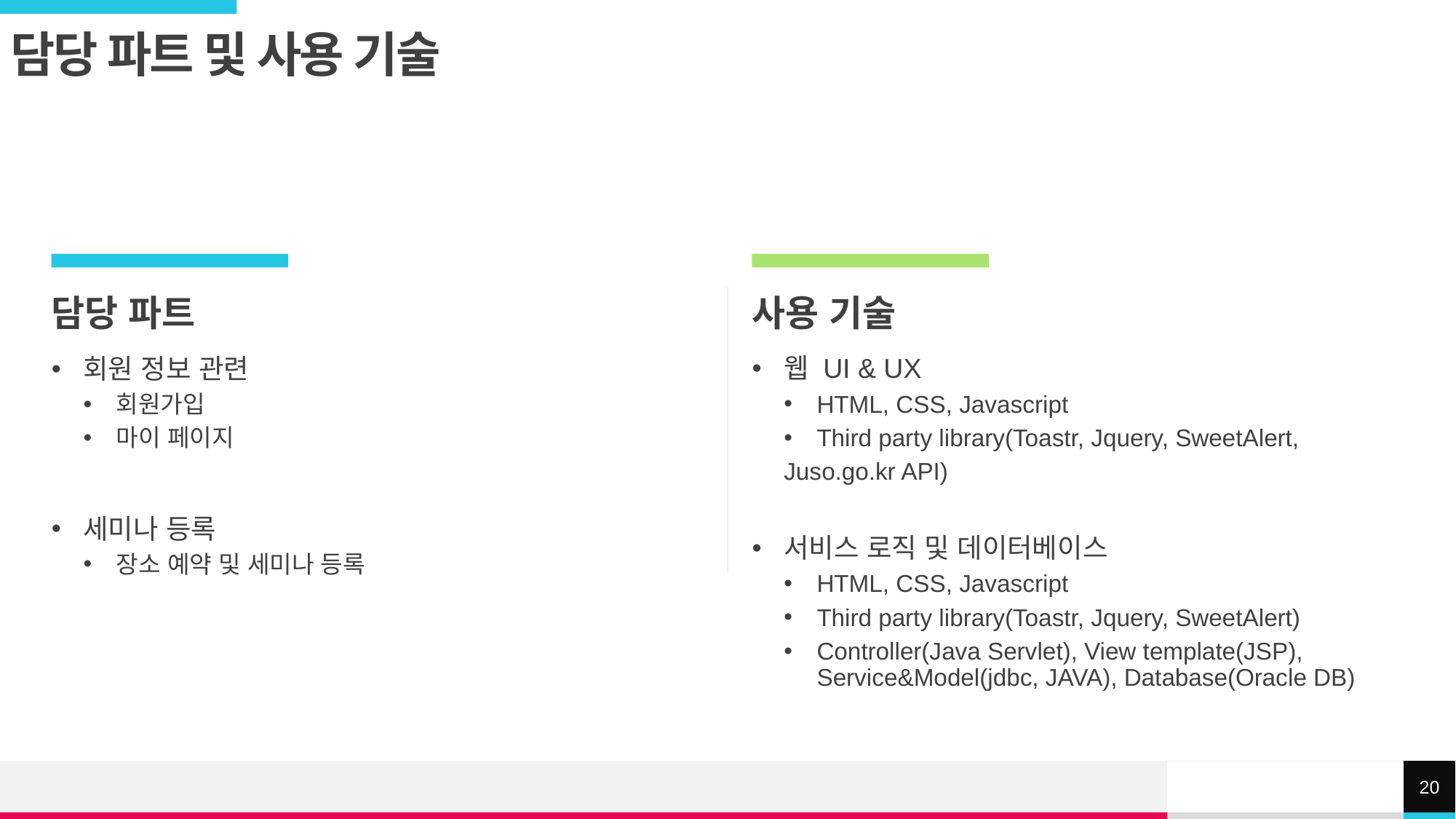

# 담당 파트 및 사용 기술

담당 파트
사용 기술
웹 UI & UX
HTML, CSS, Javascript
Third party library(Toastr, Jquery, SweetAlert,
Juso.go.kr API)

서비스 로직 및 데이터베이스
HTML, CSS, Javascript
Third party library(Toastr, Jquery, SweetAlert)
Controller(Java Servlet), View template(JSP), Service&Model(jdbc, JAVA), Database(Oracle DB)

회원 정보 관련
회원가입
마이 페이지

세미나 등록
장소 예약 및 세미나 등록

20